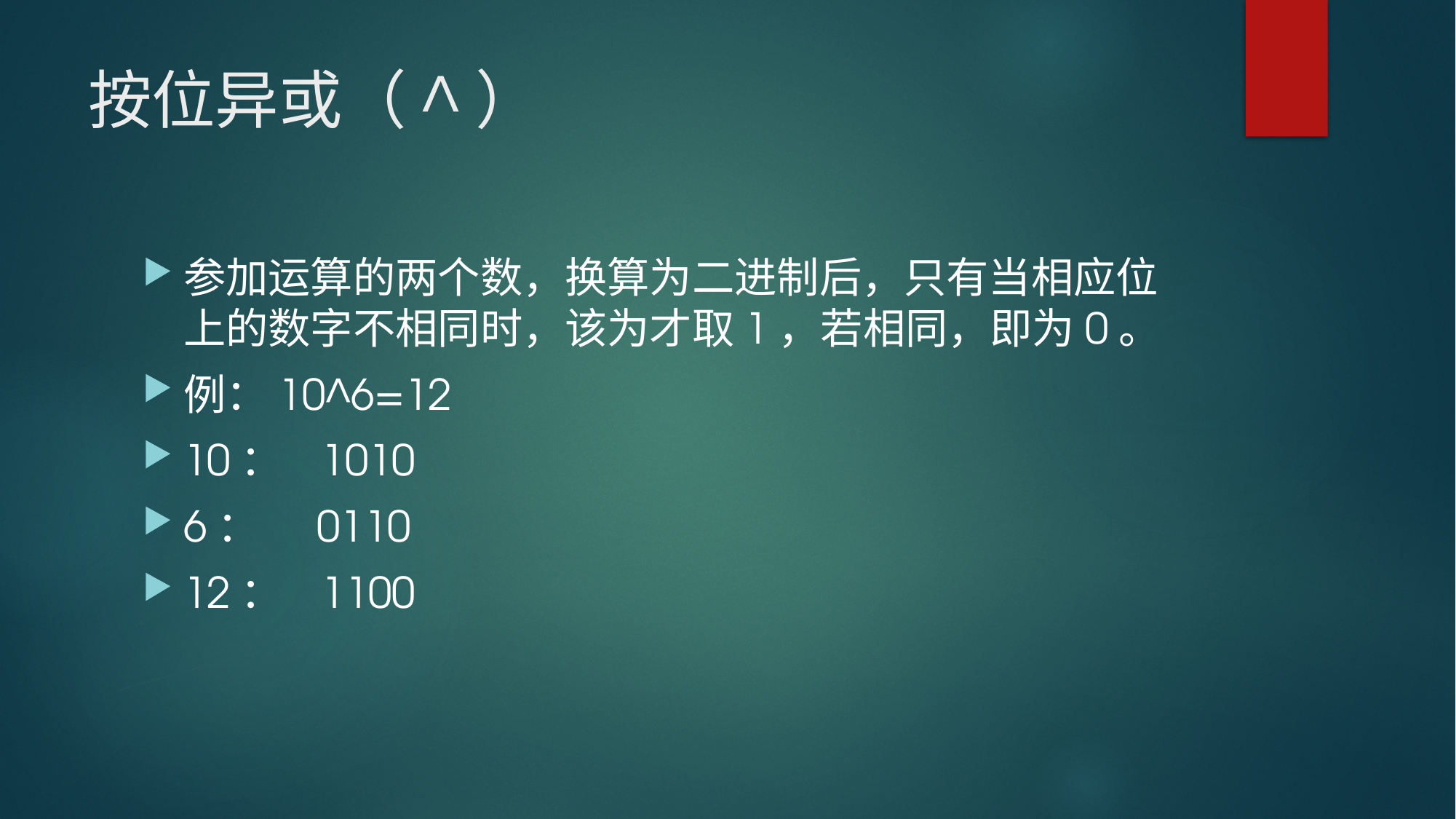

# 按位异或（^）
参加运算的两个数，换算为二进制后，只有当相应位上的数字不相同时，该为才取1，若相同，即为0。
例：10^6=12
10：   1010
6：     0110
12：   1100